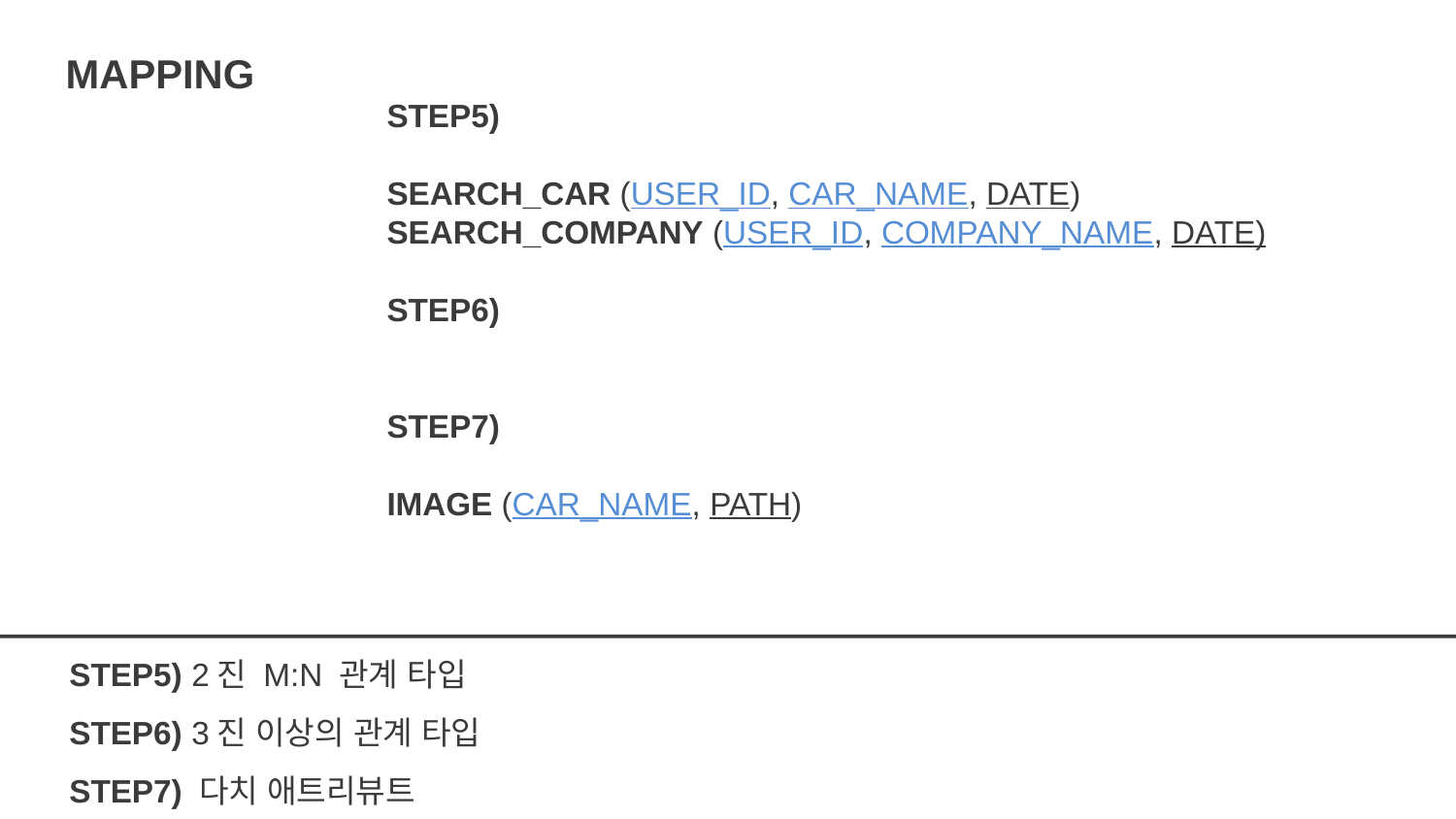

MAPPING
STEP5)

SEARCH_CAR (USER_ID, CAR_NAME, DATE)
SEARCH_COMPANY (USER_ID, COMPANY_NAME, DATE)

STEP6)

STEP7)

IMAGE (CAR_NAME, PATH)
STEP5) 2진 M:N 관계 타입
STEP6) 3진 이상의 관계 타입
STEP7) 다치 애트리뷰트